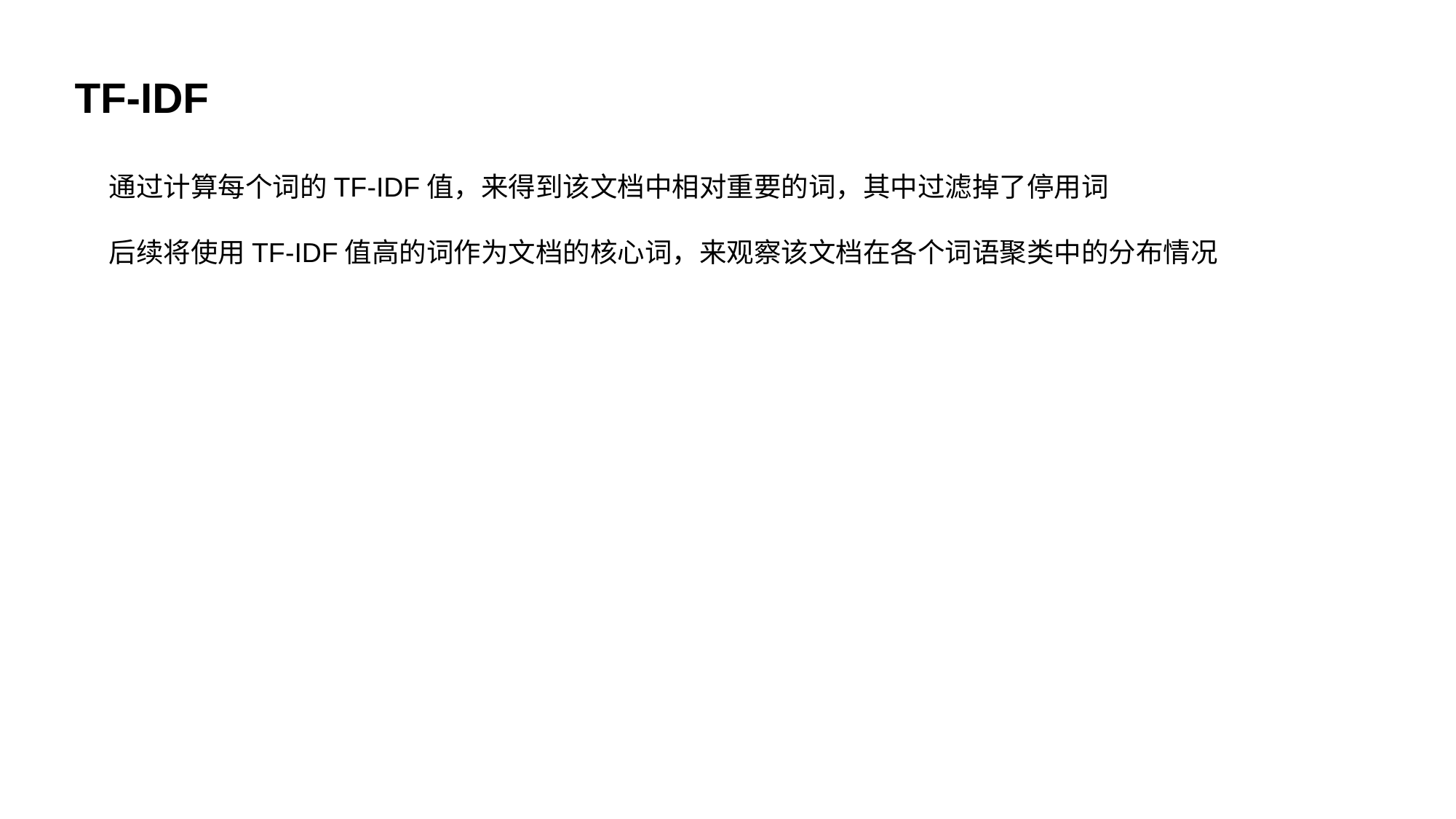

TF-IDF
通过计算每个词的TF-IDF值，来得到该文档中相对重要的词，其中过滤掉了停用词

后续将使用TF-IDF值高的词作为文档的核心词，来观察该文档在各个词语聚类中的分布情况